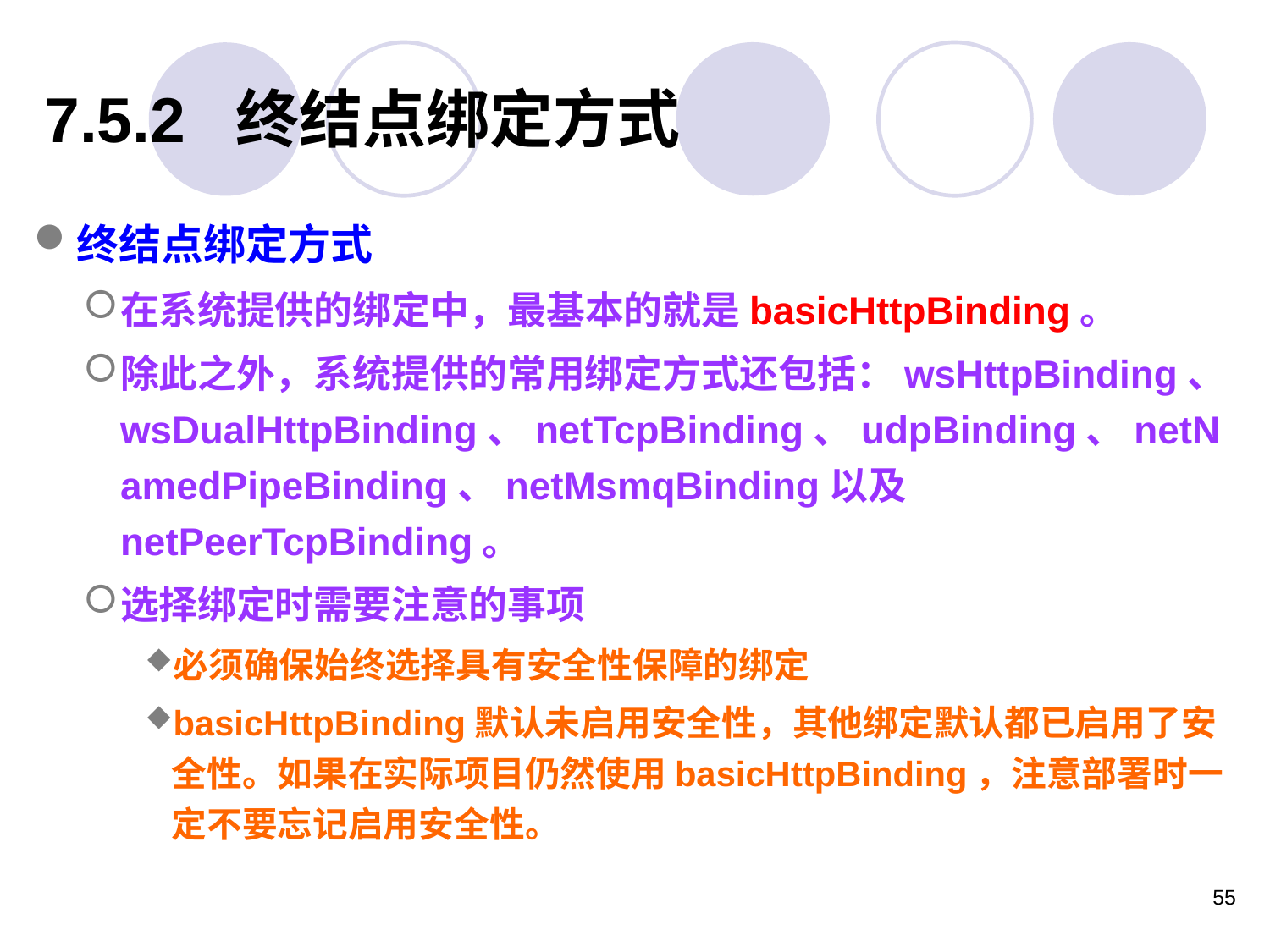

# 7.5.2  终结点绑定方式
终结点绑定方式
在系统提供的绑定中，最基本的就是basicHttpBinding。
除此之外，系统提供的常用绑定方式还包括：wsHttpBinding、wsDualHttpBinding、netTcpBinding、udpBinding、netNamedPipeBinding、netMsmqBinding以及netPeerTcpBinding。
选择绑定时需要注意的事项
必须确保始终选择具有安全性保障的绑定
basicHttpBinding默认未启用安全性，其他绑定默认都已启用了安全性。如果在实际项目仍然使用basicHttpBinding，注意部署时一定不要忘记启用安全性。
55